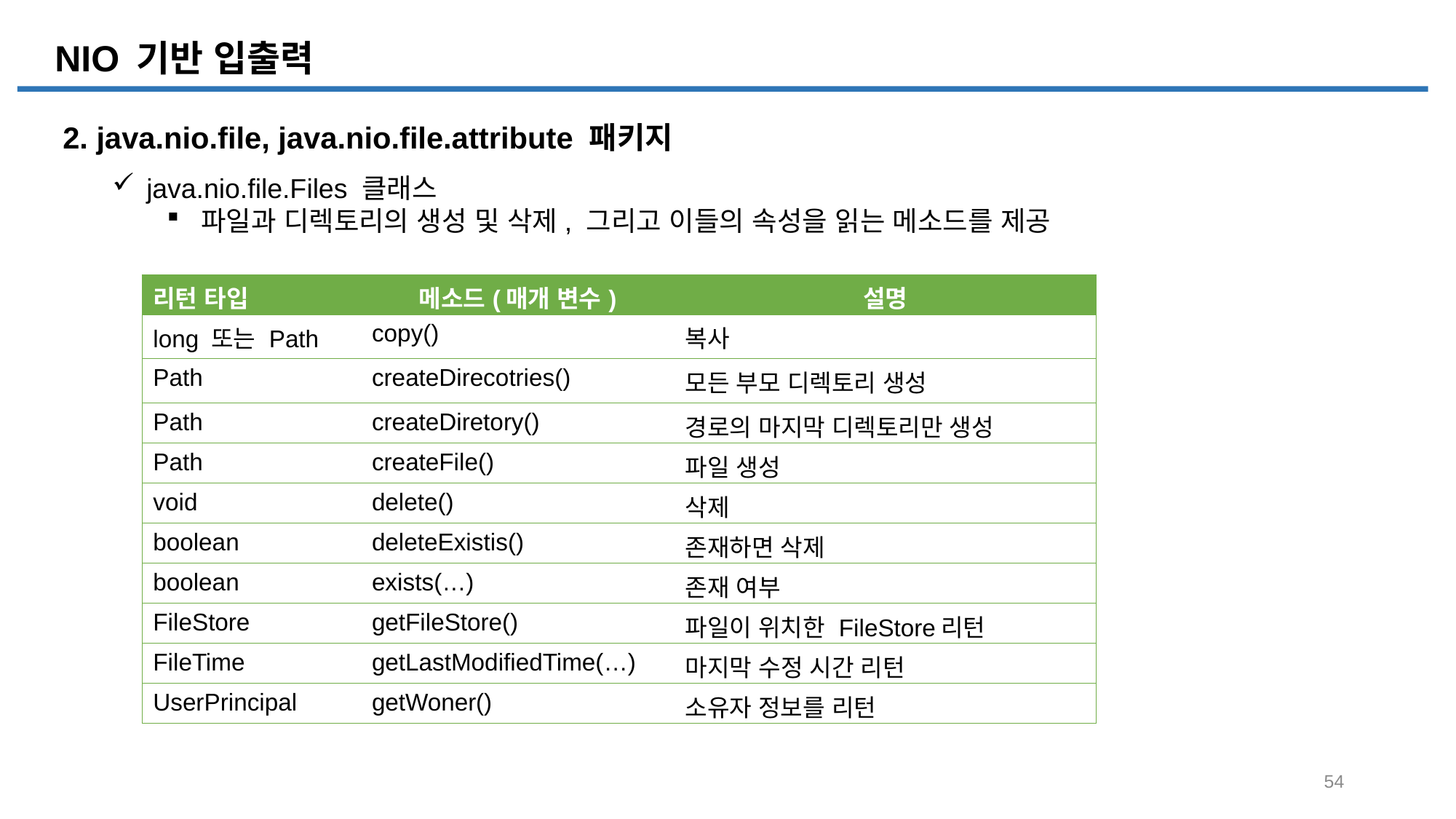

NIO

File 기반 입출력
2. java.nio.file, java.nio.file.attribute 패키지
java.nio.file.Files 클래스
파일과 디렉토리의 생성 및 삭제, 그리고 이들의 속성을 읽는 메소드를 제공

| 리턴 타입 | 메소드(매개 변수) | 설명 |
| --- | --- | --- |
| long 또는 Path | copy() | 복사 |
| Path | createDirecotries() | 모든 부모 디렉토리 생성 |
| Path | createDiretory() | 경로의 마지막 디렉토리만 생성 |
| Path | createFile() | 파일 생성 |
| void | delete() | 삭제 |
| boolean | deleteExistis() | 존재하면 삭제 |
| boolean | exists(…) | 존재 여부 |
| FileStore | getFileStore() | 파일이 위치한 FileStore리턴 |
| FileTime | getLastModifiedTime(…) | 마지막 수정 시간 리턴 |
| UserPrincipal | getWoner() | 소유자 정보를 리턴 |
54